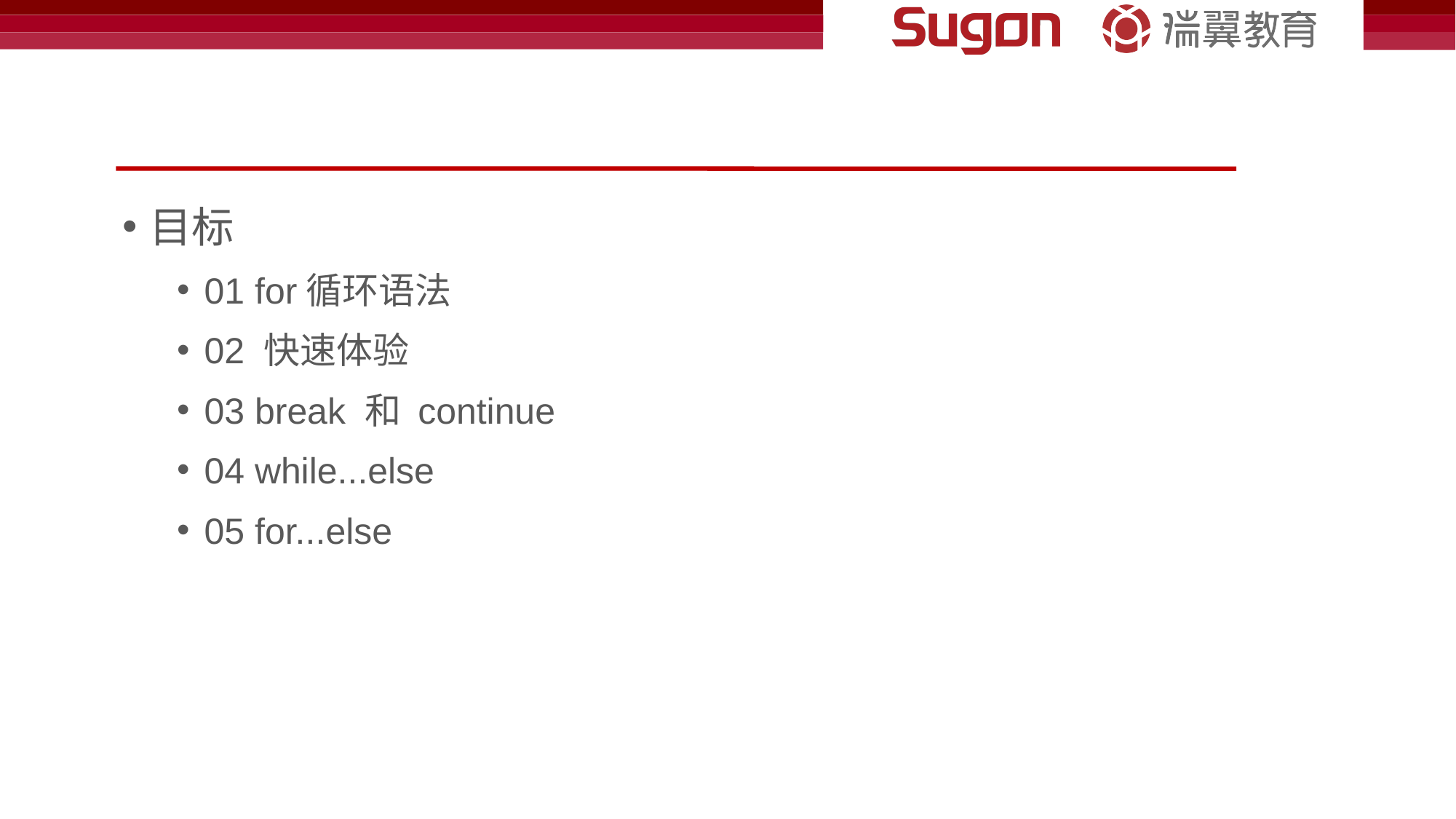

#
目标
01 for循环语法
02 快速体验
03 break 和 continue
04 while...else
05 for...else